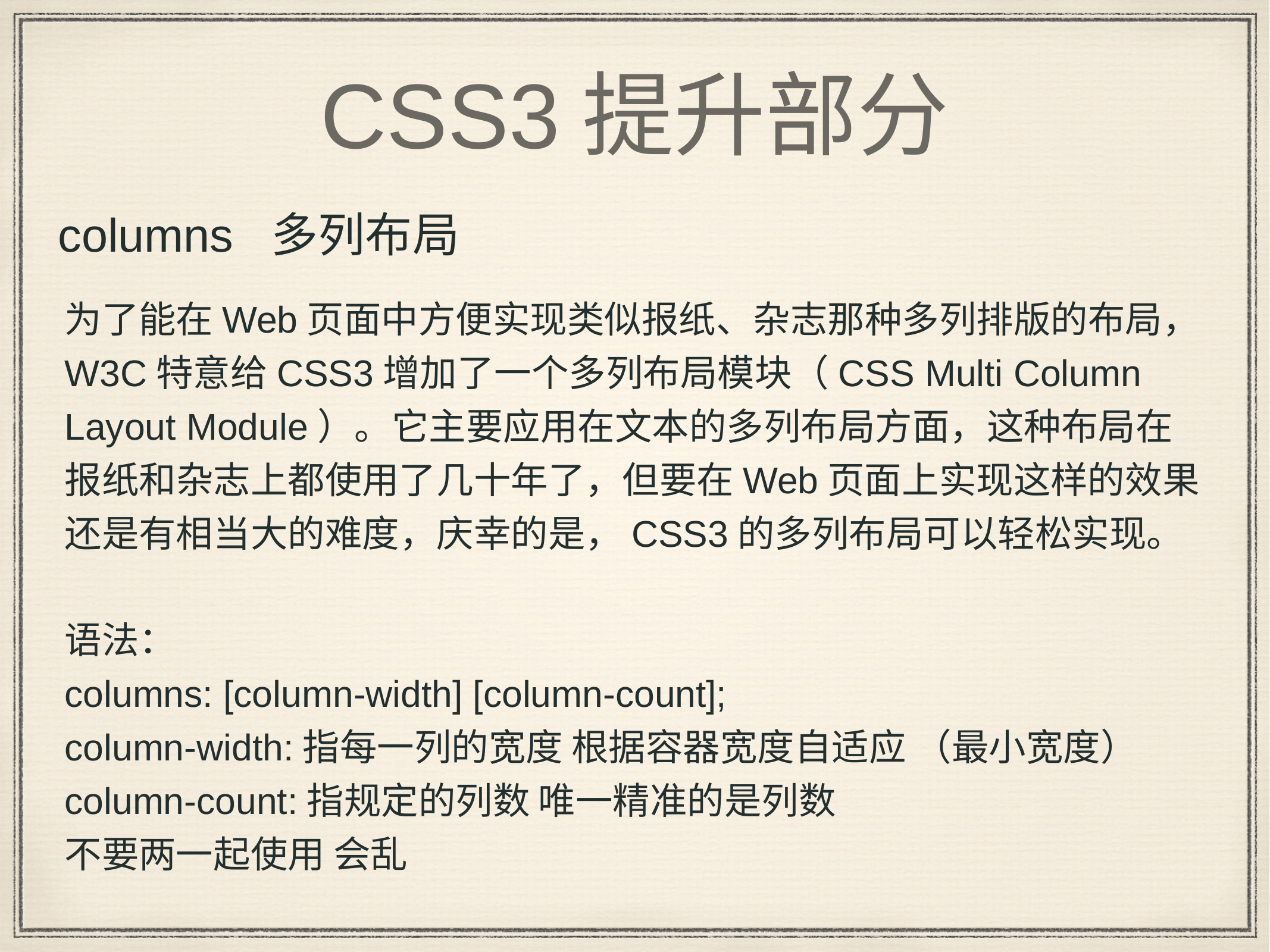

# CSS3提升部分
columns  多列布局
为了能在Web页面中方便实现类似报纸、杂志那种多列排版的布局，W3C特意给CSS3增加了一个多列布局模块（CSS Multi Column Layout Module）。它主要应用在文本的多列布局方面，这种布局在报纸和杂志上都使用了几十年了，但要在Web页面上实现这样的效果还是有相当大的难度，庆幸的是，CSS3的多列布局可以轻松实现。

语法：
columns: [column-width] [column-count];
column-width:指每一列的宽度 根据容器宽度自适应 （最小宽度）
column-count:指规定的列数 唯一精准的是列数
不要两一起使用 会乱